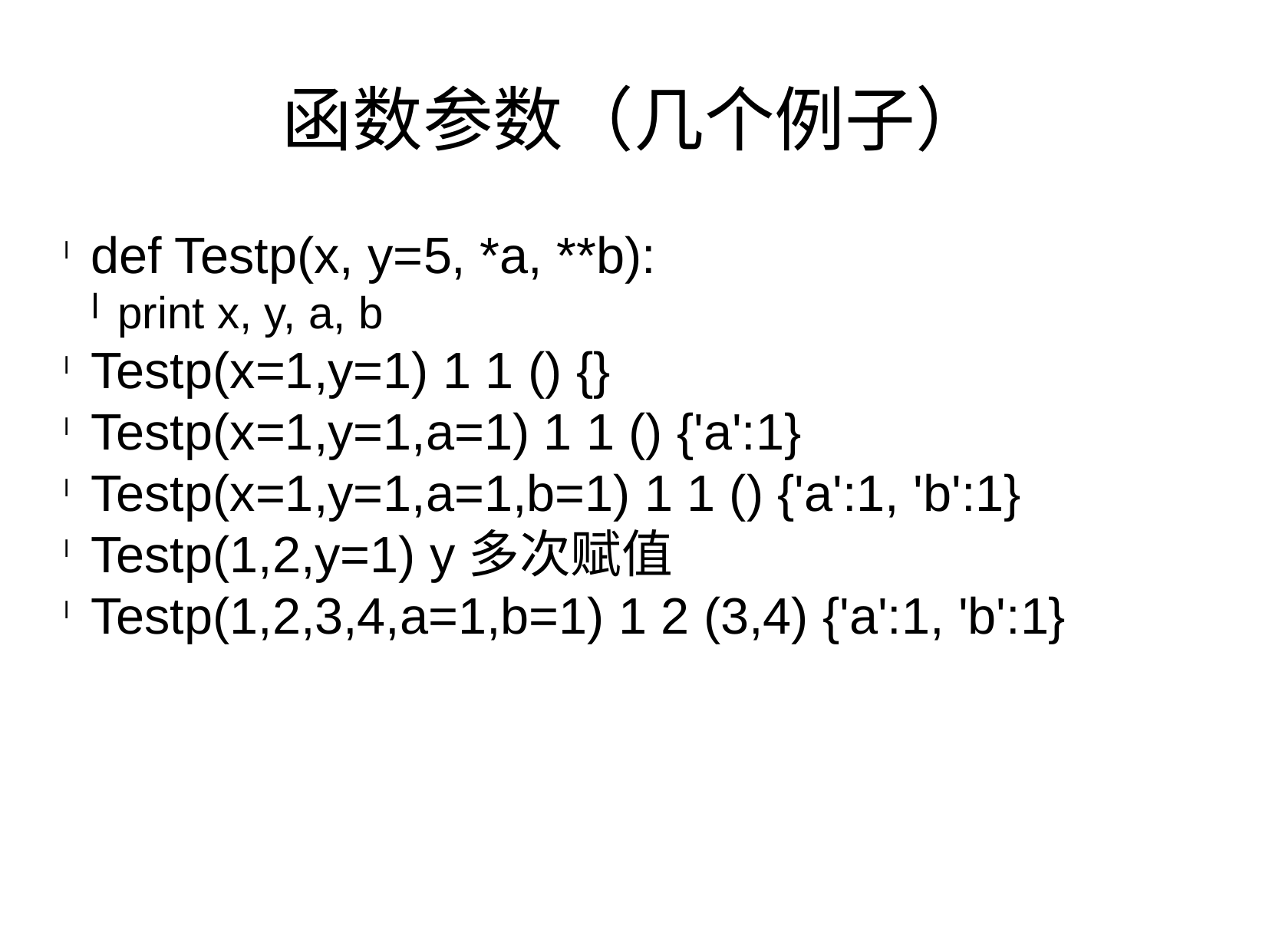

函数参数（几个例子）
def Testp(x, y=5, *a, **b):
print x, y, a, b
Testp(x=1,y=1) 1 1 () {}
Testp(x=1,y=1,a=1) 1 1 () {'a':1}
Testp(x=1,y=1,a=1,b=1) 1 1 () {'a':1, 'b':1}
Testp(1,2,y=1) y多次赋值
Testp(1,2,3,4,a=1,b=1) 1 2 (3,4) {'a':1, 'b':1}